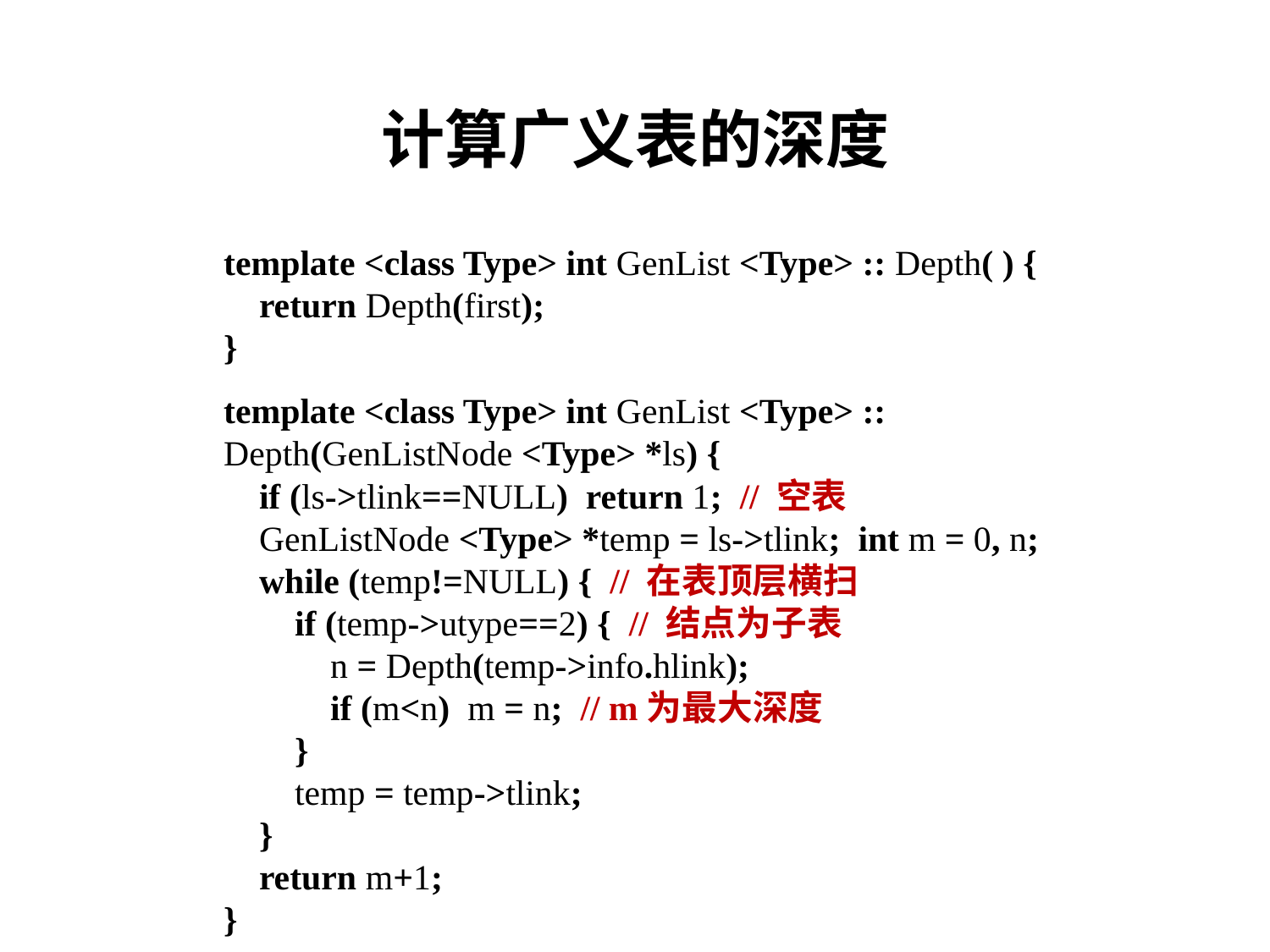

# 计算广义表的深度
template <class Type> int GenList <Type> :: Depth( ) {
    return Depth(first);
}
template <class Type> int GenList <Type> ::
Depth(GenListNode <Type> *ls) {
    if (ls->tlink==NULL)  return 1;  // 空表
    GenListNode <Type> *temp = ls->tlink;  int m = 0, n;
    while (temp!=NULL) {  // 在表顶层横扫
        if (temp->utype==2) {  // 结点为子表
            n = Depth(temp->info.hlink);
            if (m<n)  m = n;  // m为最大深度
        }
        temp = temp->tlink;
    }
    return m+1;
}